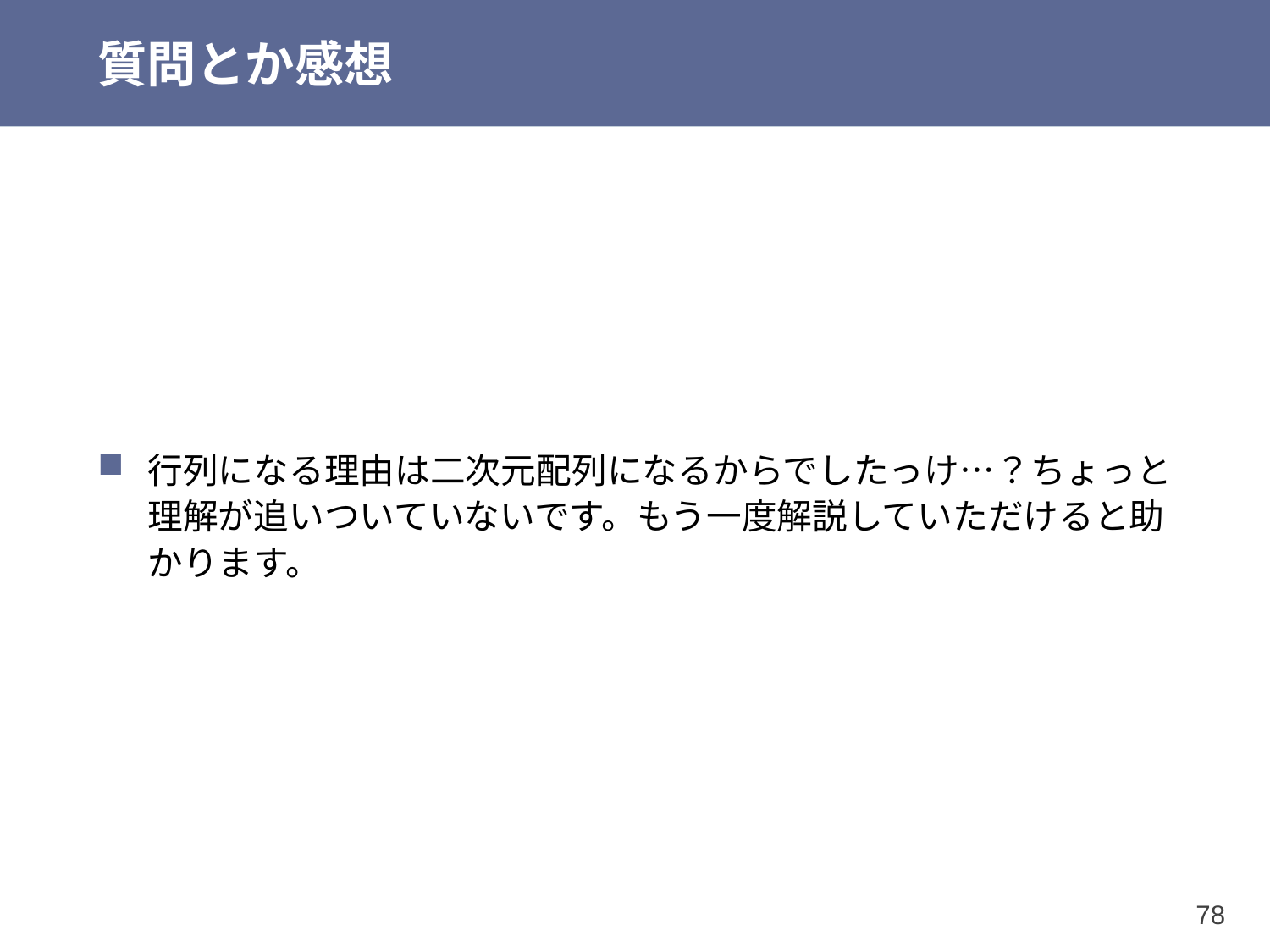

# 質問とか感想
行列になる理由は二次元配列になるからでしたっけ…？ちょっと理解が追いついていないです。もう一度解説していただけると助かります。